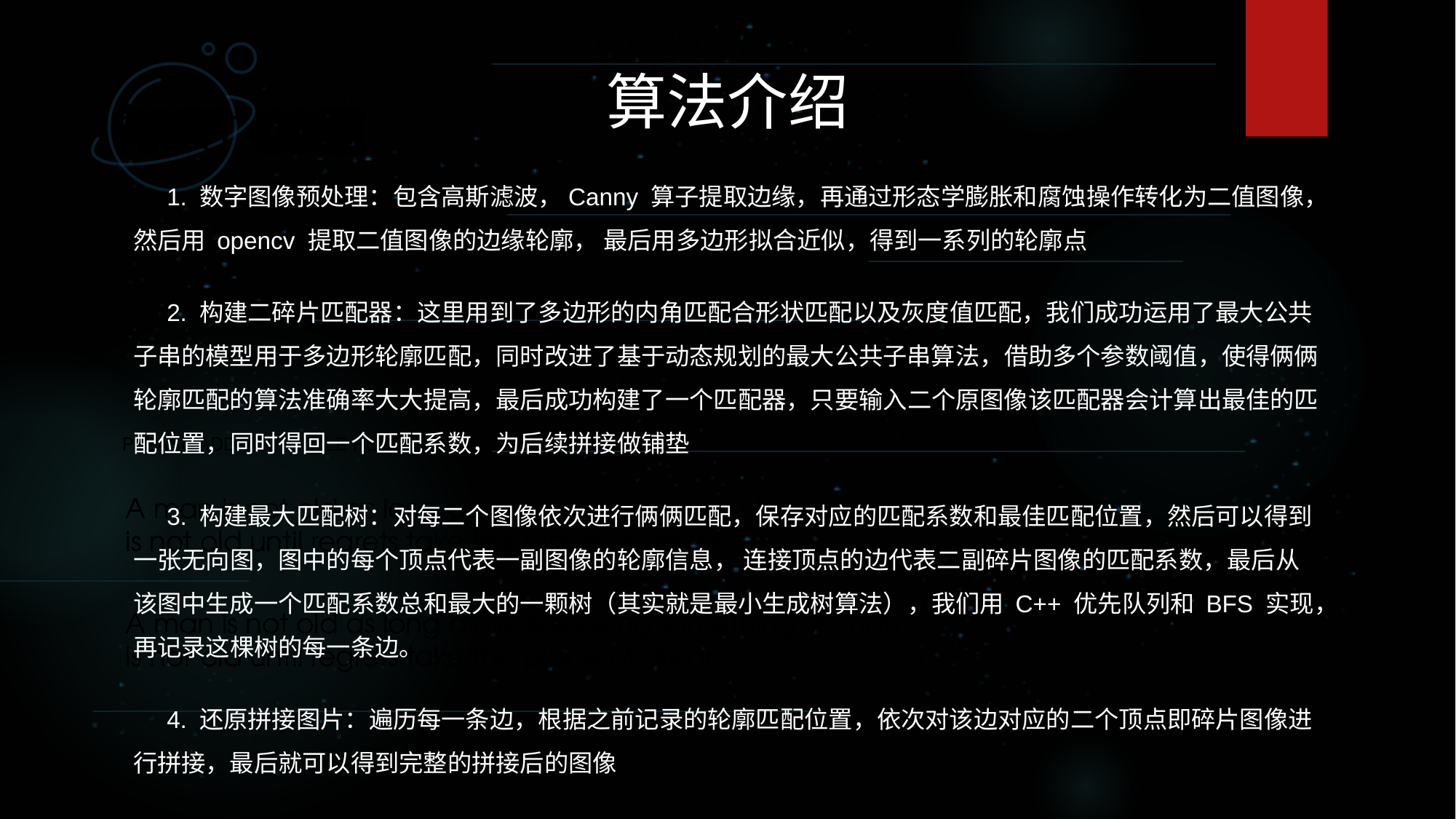

PART ONE

算法介绍
     1. 数字图像预处理：包含高斯滤波，Canny 算子提取边缘，再通过形态学膨胀和腐蚀操作转化为二值图像，然后用 opencv 提取二值图像的边缘轮廓， 最后用多边形拟合近似，得到一系列的轮廓点

     2. 构建二碎片匹配器：这里用到了多边形的内角匹配合形状匹配以及灰度值匹配，我们成功运用了最大公共子串的模型用于多边形轮廓匹配，同时改进了基于动态规划的最大公共子串算法，借助多个参数阈值，使得俩俩轮廓匹配的算法准确率大大提高，最后成功构建了一个匹配器，只要输入二个原图像该匹配器会计算出最佳的匹配位置，同时得回一个匹配系数，为后续拼接做铺垫

     3. 构建最大匹配树：对每二个图像依次进行俩俩匹配，保存对应的匹配系数和最佳匹配位置，然后可以得到一张无向图，图中的每个顶点代表一副图像的轮廓信息， 连接顶点的边代表二副碎片图像的匹配系数，最后从该图中生成一个匹配系数总和最大的一颗树（其实就是最小生成树算法），我们用 C++ 优先队列和 BFS 实现，再记录这棵树的每一条边。

     4. 还原拼接图片：遍历每一条边，根据之前记录的轮廓匹配位置，依次对该边对应的二个顶点即碎片图像进行拼接，最后就可以得到完整的拼接后的图像

PLEASE ADD YOUR TITLE HERE
A man is not old as long as he is seeking something. A man is not old until regrets take the place of dreams.
A man is not old as long as he is seeking something. A man is not old until regrets take the place of dreams.